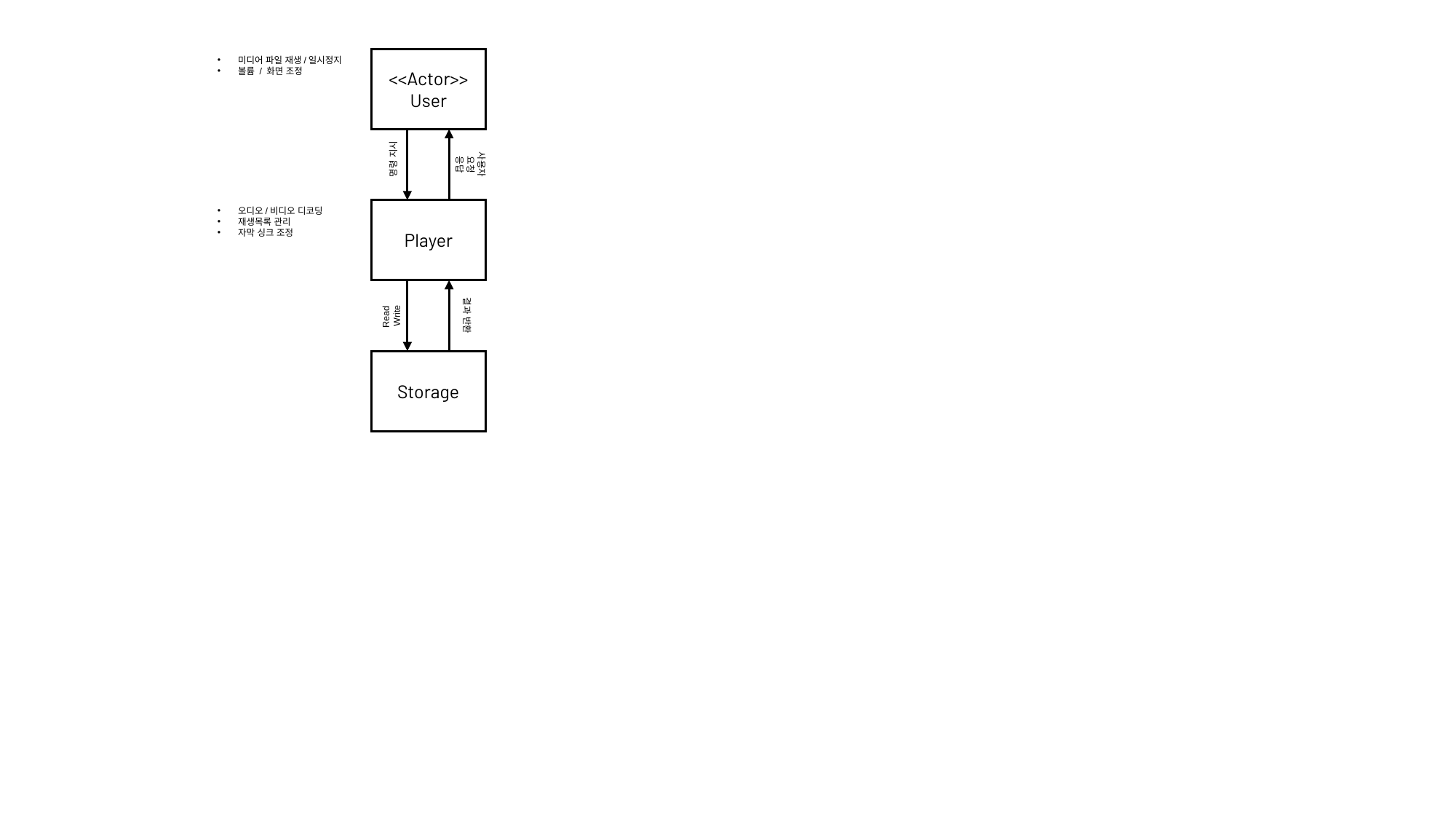

미디어 파일 재생/일시정지
볼륨 / 화면 조정
<<Actor>>
User
사용자
요청
응답
명령 지시
오디오/비디오 디코딩
재생목록 관리
자막 싱크 조정
Player
Read
Write
결과 반환
Storage